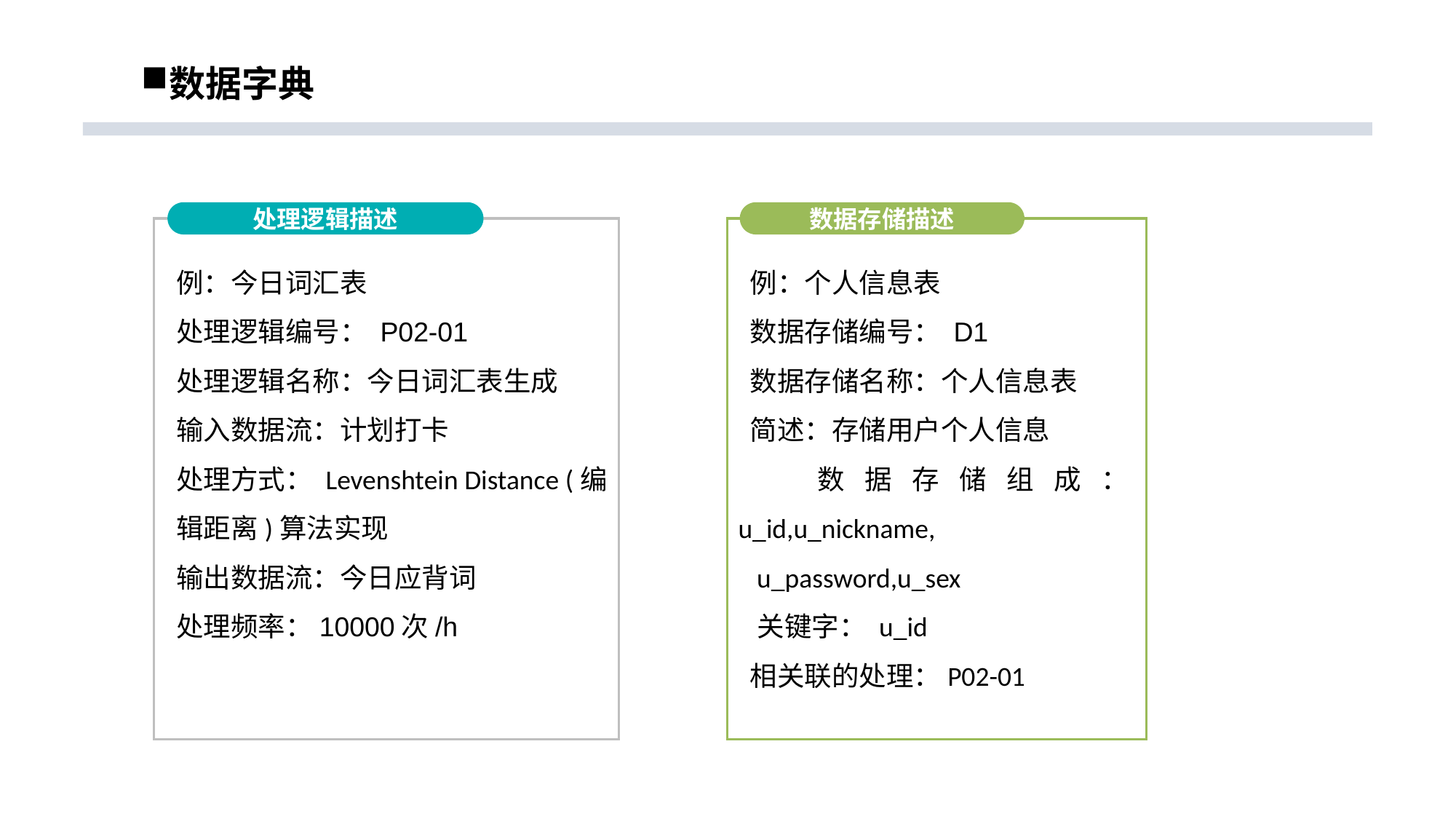

# 数据字典
处理逻辑描述

例：今日词汇表
处理逻辑编号： P02-01
处理逻辑名称：今日词汇表生成
输入数据流：计划打卡
处理方式： Levenshtein Distance (编辑距离)算法实现
输出数据流：今日应背词
处理频率：10000次/h

数据存储描述

例：个人信息表
数据存储编号： D1
数据存储名称：个人信息表
简述：存储用户个人信息
  数据存储组成：u_id,u_nickname,
   u_password,u_sex
  关键字： u_id
相关联的处理：P02-01